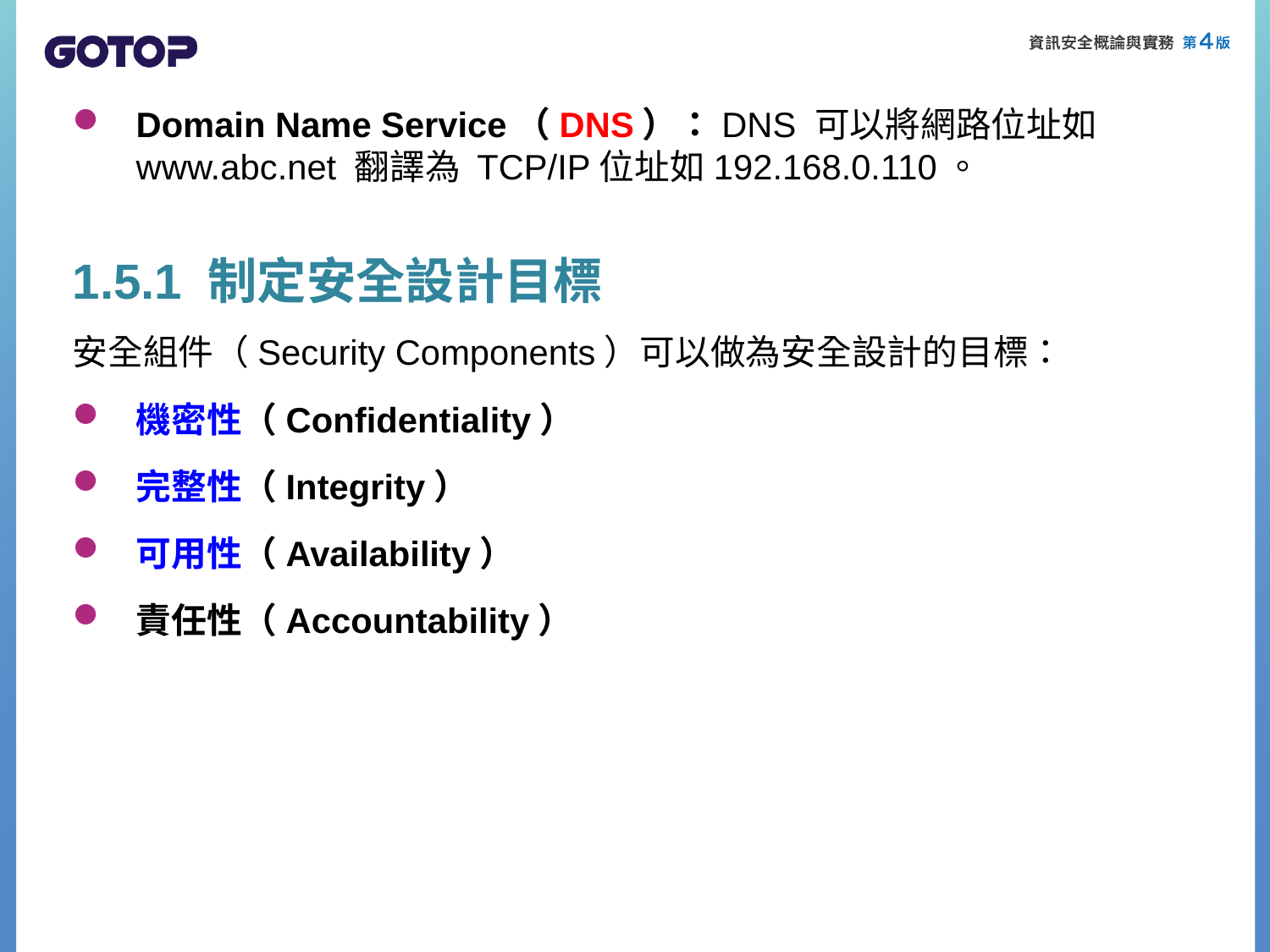

Domain Name Service（DNS）：DNS 可以將網路位址如 www.abc.net 翻譯為 TCP/IP位址如192.168.0.110。

1.5.1 制定安全設計目標
安全組件（Security Components）可以做為安全設計的目標：
機密性（Confidentiality）
完整性（Integrity）
可用性（Availability）
責任性（Accountability）